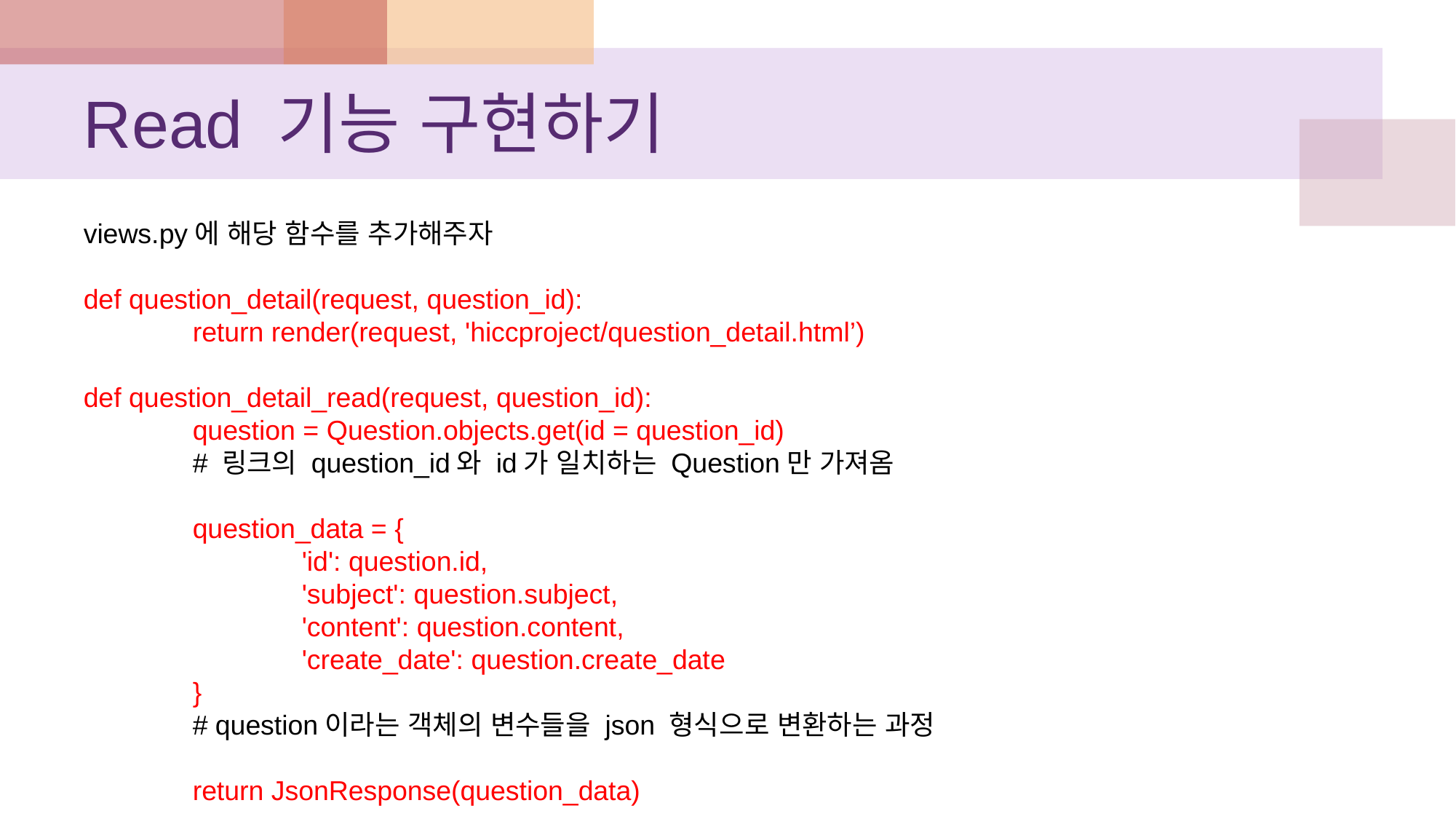

# Read 기능 구현하기
views.py에 해당 함수를 추가해주자

def question_detail(request, question_id):
	return render(request, 'hiccproject/question_detail.html’)

def question_detail_read(request, question_id):
	question = Question.objects.get(id = question_id)
	# 링크의 question_id와 id가 일치하는 Question만 가져옴

	question_data = {
		'id': question.id,
		'subject': question.subject,
		'content': question.content,
		'create_date': question.create_date
	}
	# question이라는 객체의 변수들을 json 형식으로 변환하는 과정

	return JsonResponse(question_data)